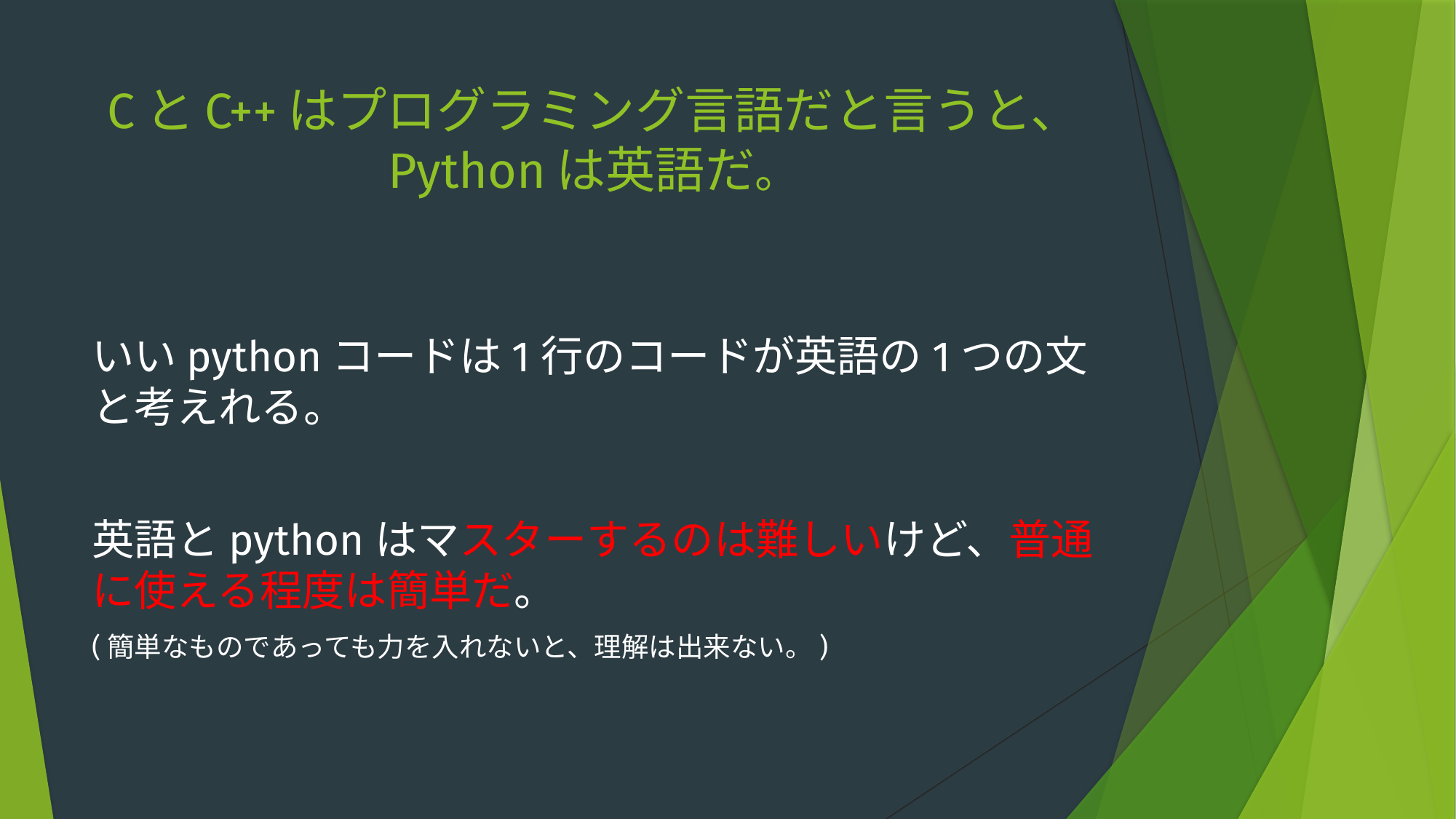

# CとC++はプログラミング言語だと言うと、 Pythonは英語だ。

いいpythonコードは1行のコードが英語の1つの文と考えれる。

英語とpythonはマスターするのは難しいけど、普通に使える程度は簡単だ。
(簡単なものであっても力を入れないと、理解は出来ない。)